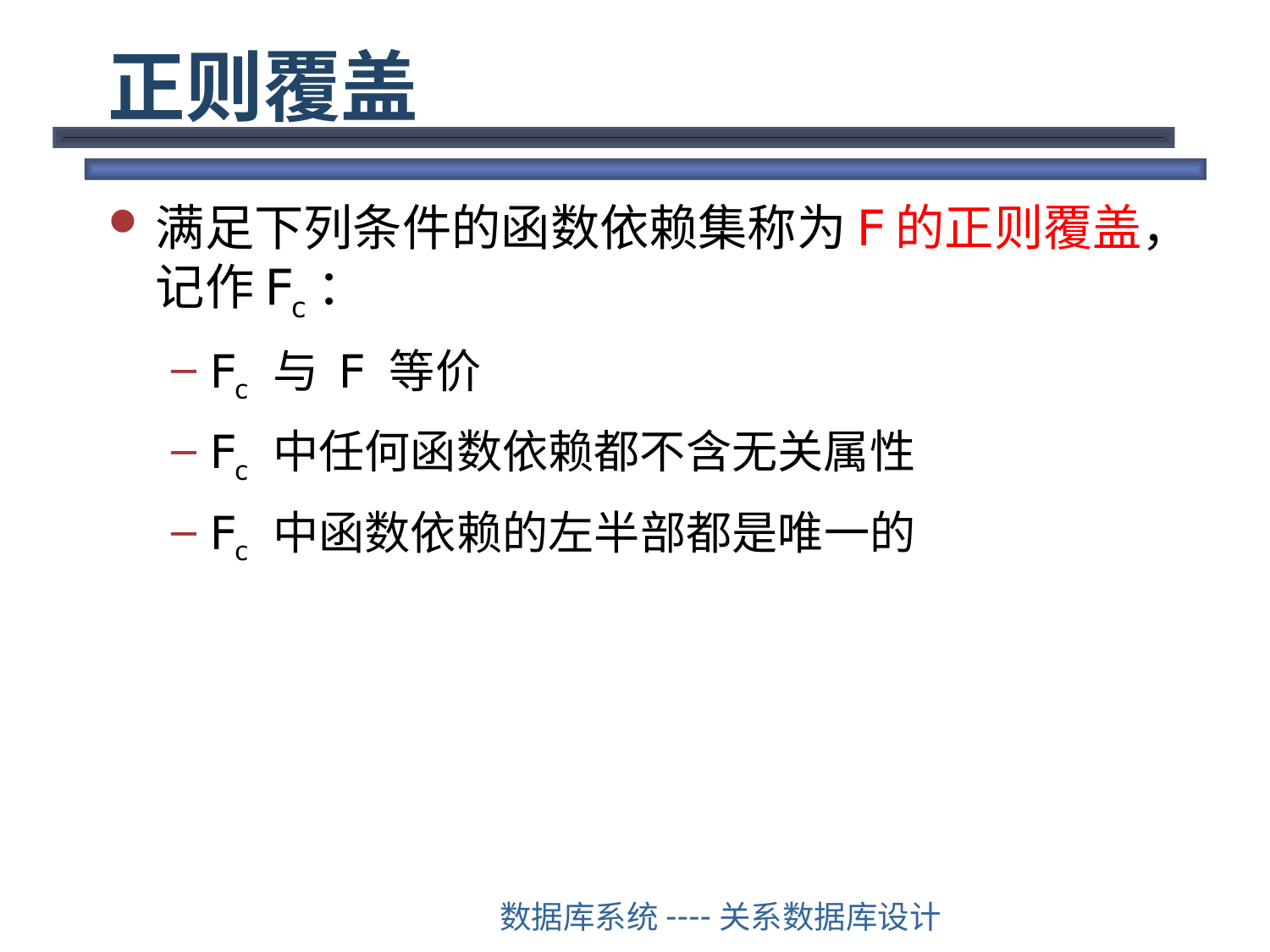

# 正则覆盖
满足下列条件的函数依赖集称为F的正则覆盖，记作Fc：
Fc 与 F 等价
Fc 中任何函数依赖都不含无关属性
Fc 中函数依赖的左半部都是唯一的
数据库系统----关系数据库设计